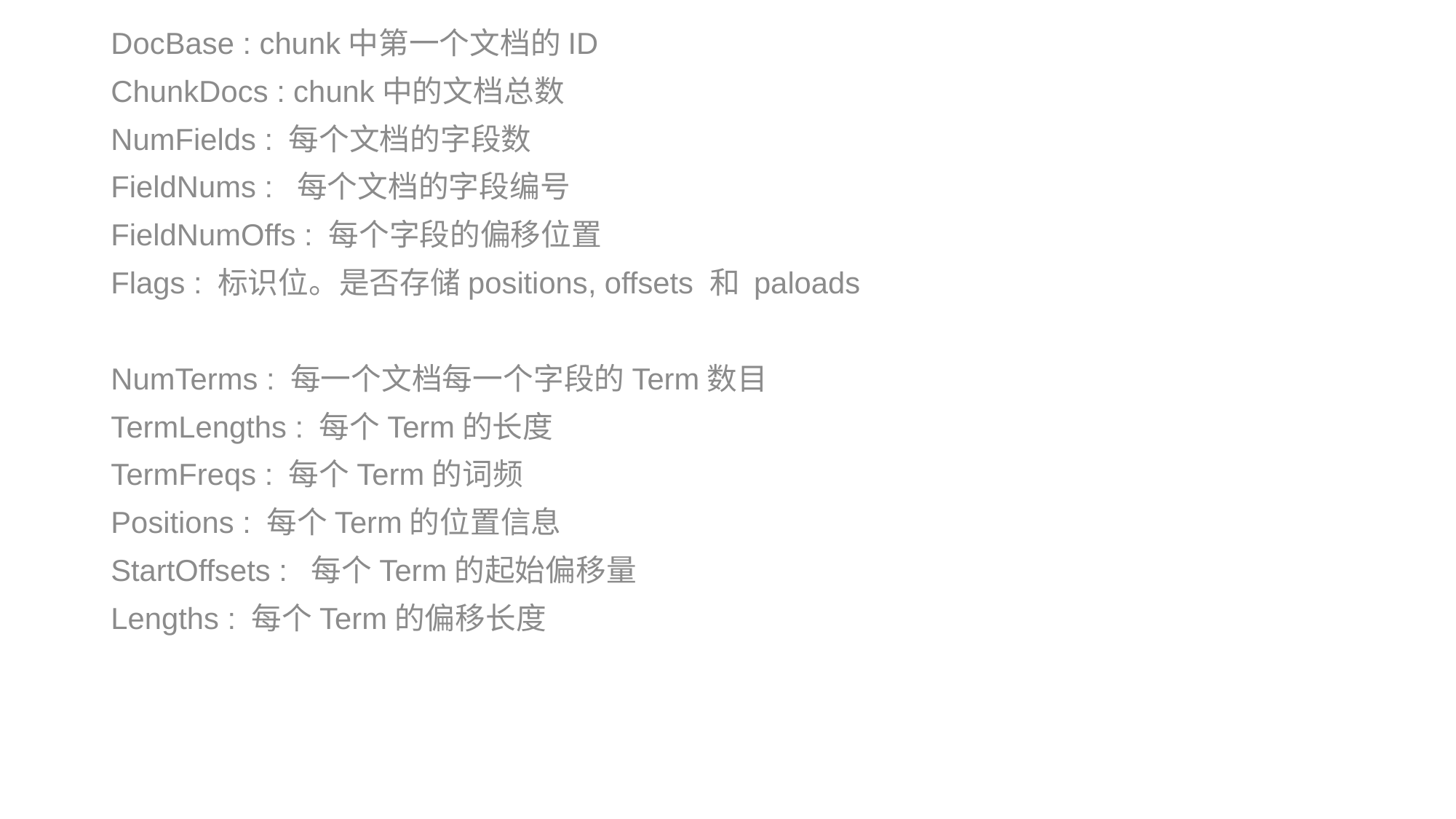

DocBase : chunk中第一个文档的ID
ChunkDocs : chunk中的文档总数
NumFields : 每个文档的字段数
FieldNums :  每个文档的字段编号
FieldNumOffs : 每个字段的偏移位置
Flags : 标识位。是否存储positions, offsets 和 paloads

NumTerms : 每一个文档每一个字段的Term数目
TermLengths : 每个Term的长度
TermFreqs : 每个Term的词频
Positions : 每个Term的位置信息
StartOffsets :  每个Term的起始偏移量
Lengths : 每个Term的偏移长度